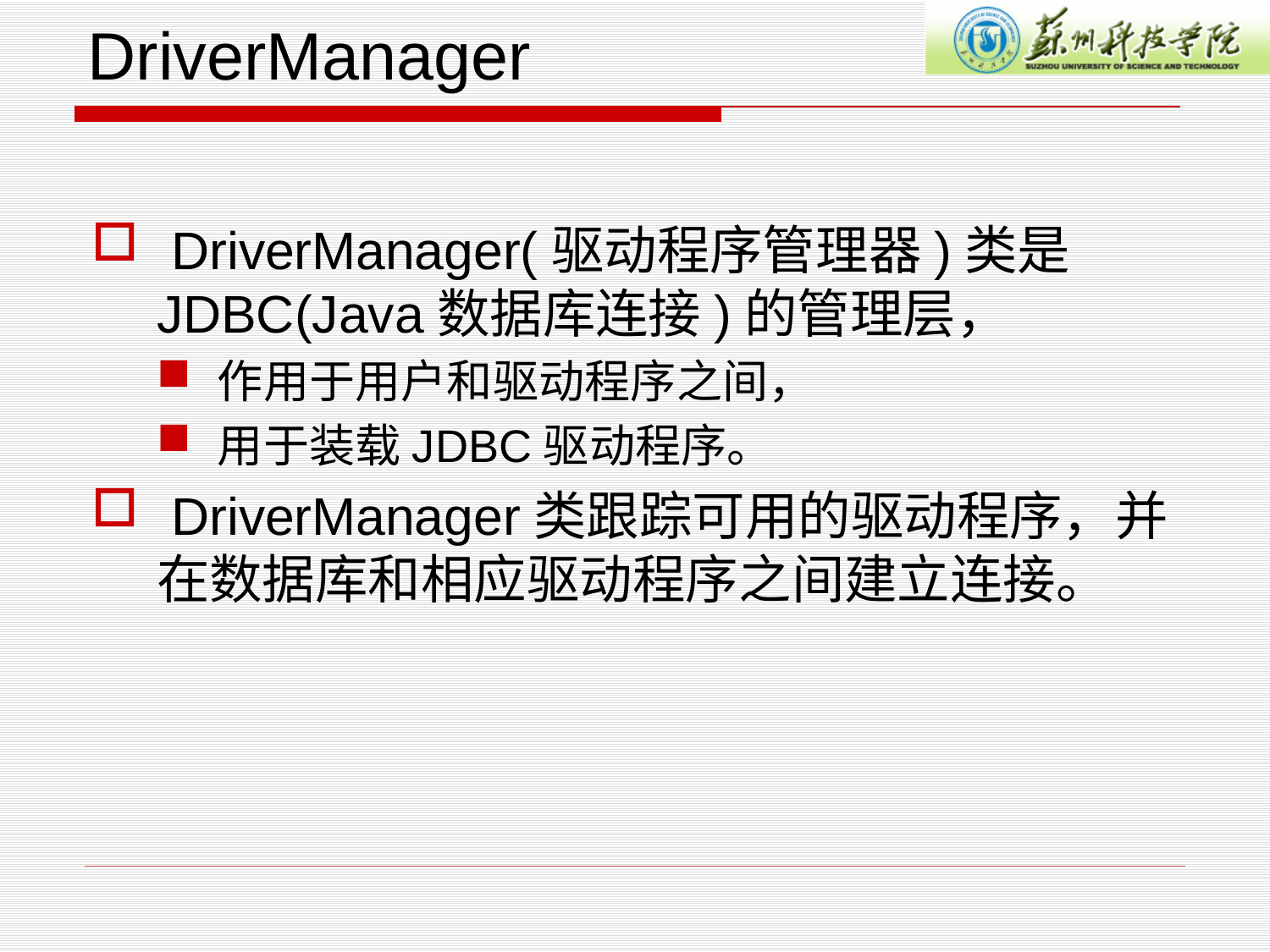

# DriverManager

 DriverManager(驱动程序管理器)类是JDBC(Java数据库连接)的管理层，
作用于用户和驱动程序之间，
用于装载JDBC驱动程序。
 DriverManager类跟踪可用的驱动程序，并在数据库和相应驱动程序之间建立连接。